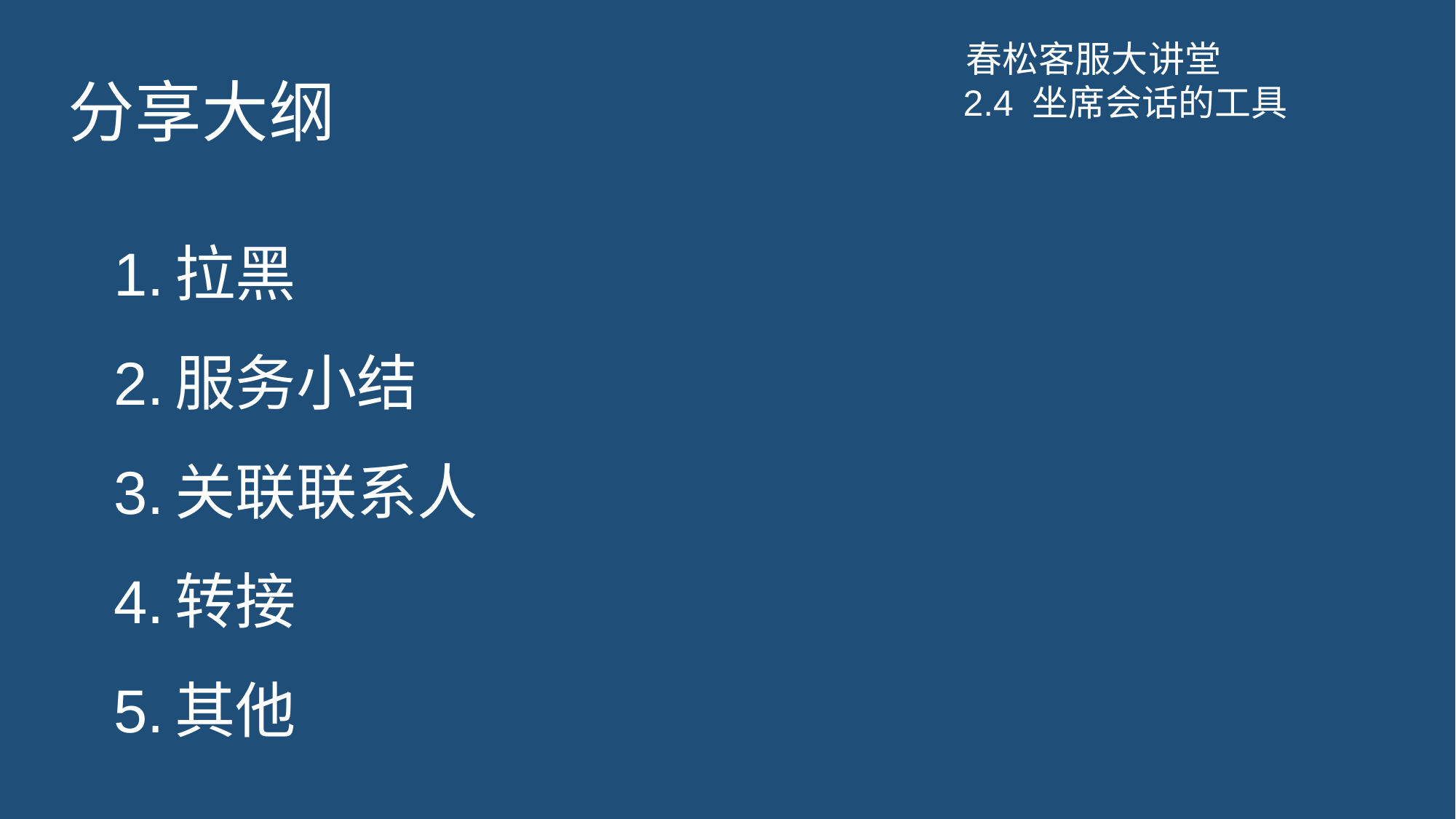

春松客服大讲堂
# 分享大纲
2.4 坐席会话的工具
拉黑
服务小结
关联联系人
转接
其他